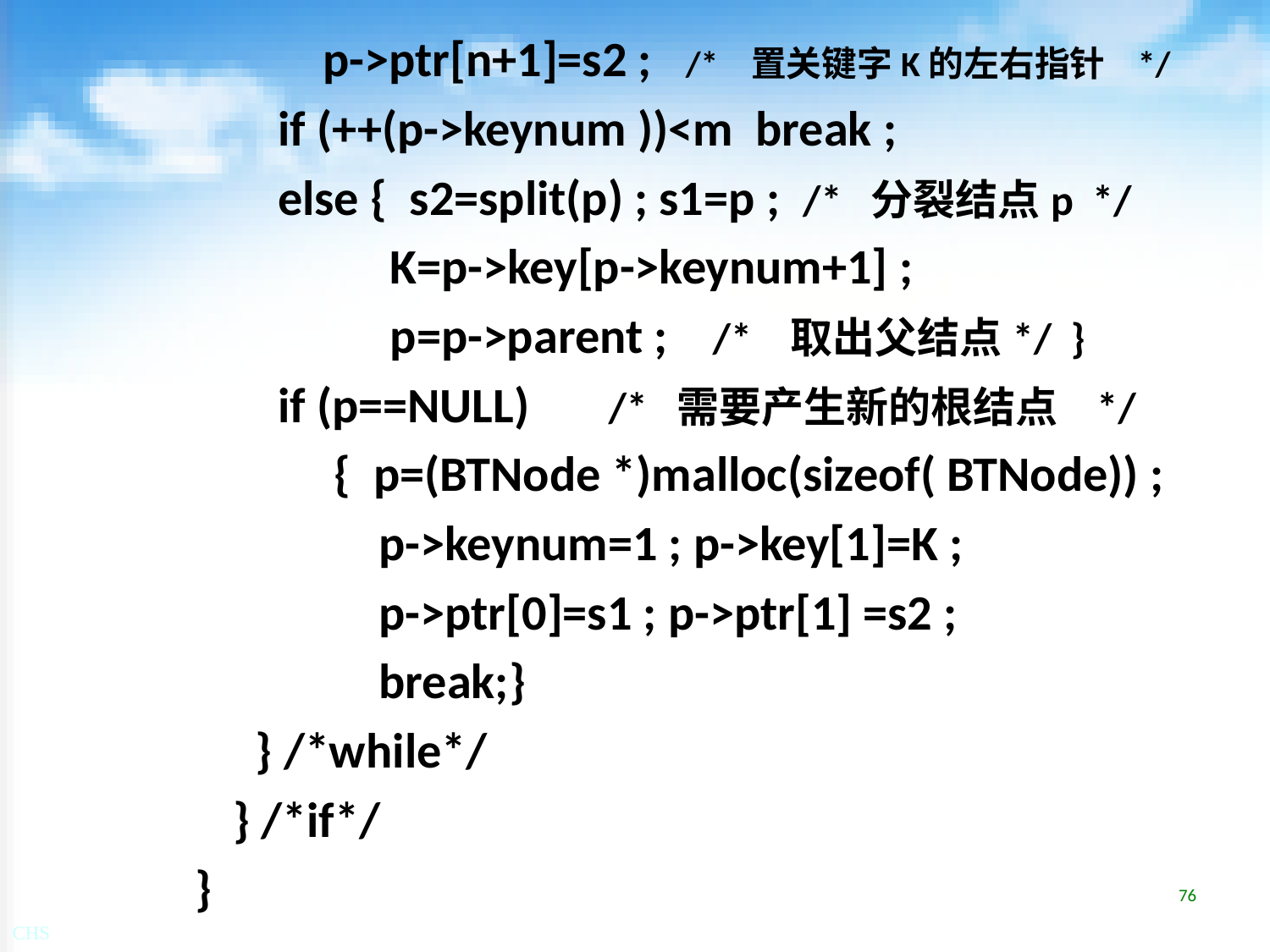

p->ptr[n+1]=s2 ;   /*   置关键字K的左右指针   */
    if (++(p->keynum ))<m  break ;
    else {  s2=split(p) ; s1=p ;  /*  分裂结点p  */
              K=p->key[p->keynum+1] ;
              p=p->parent ;    /*   取出父结点*/  }
    if (p==NULL)       /*  需要产生新的根结点   */
         {  p=(BTNode *)malloc(sizeof( BTNode)) ;
             p->keynum=1 ; p->key[1]=K ;
             p->ptr[0]=s1 ; p->ptr[1] =s2 ;
             break;}
  } /*while*/
} /*if*/
}

76